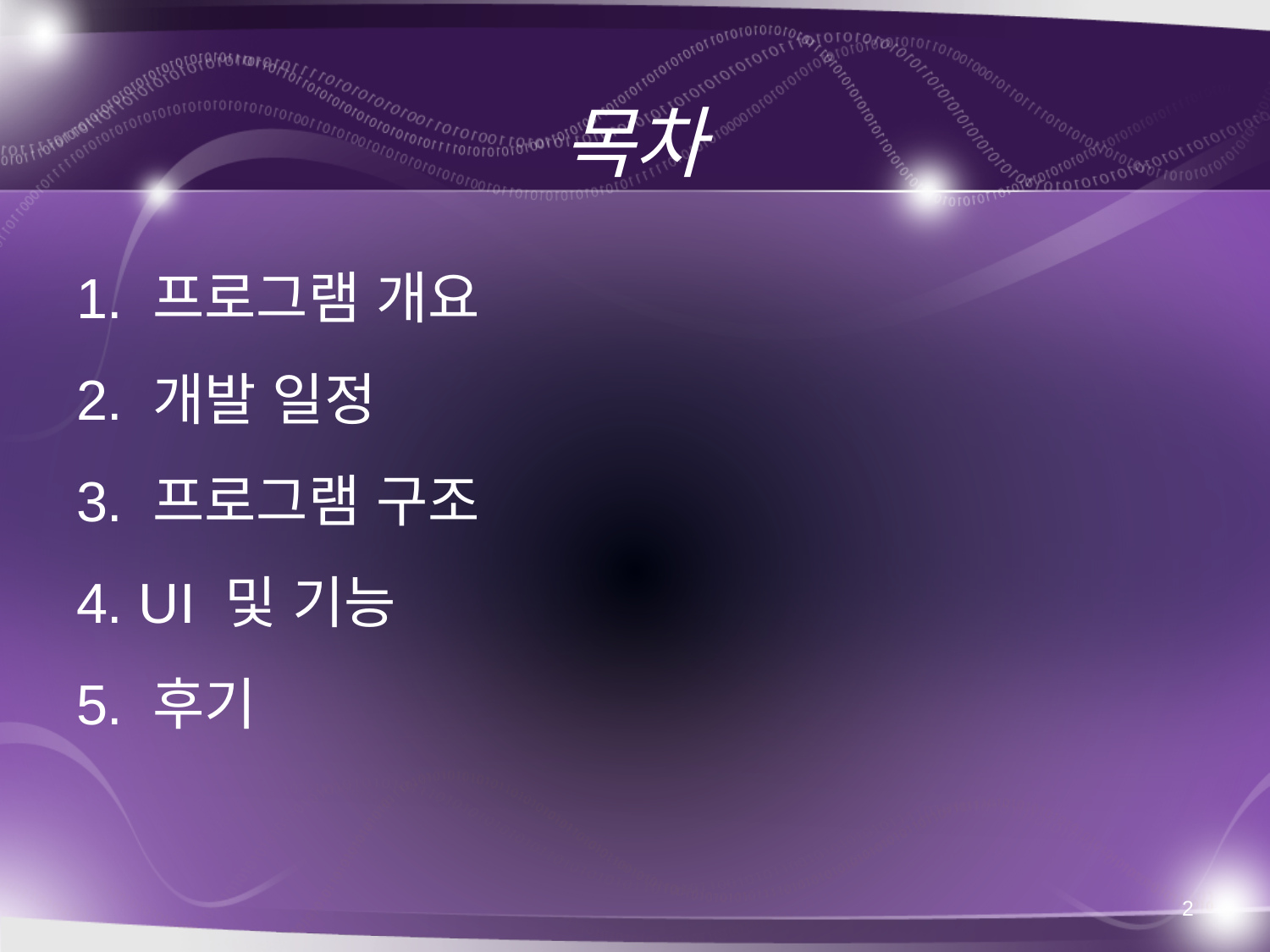

# 목차
1. 프로그램 개요
2. 개발 일정
3. 프로그램 구조
4. UI 및 기능
5. 후기

2